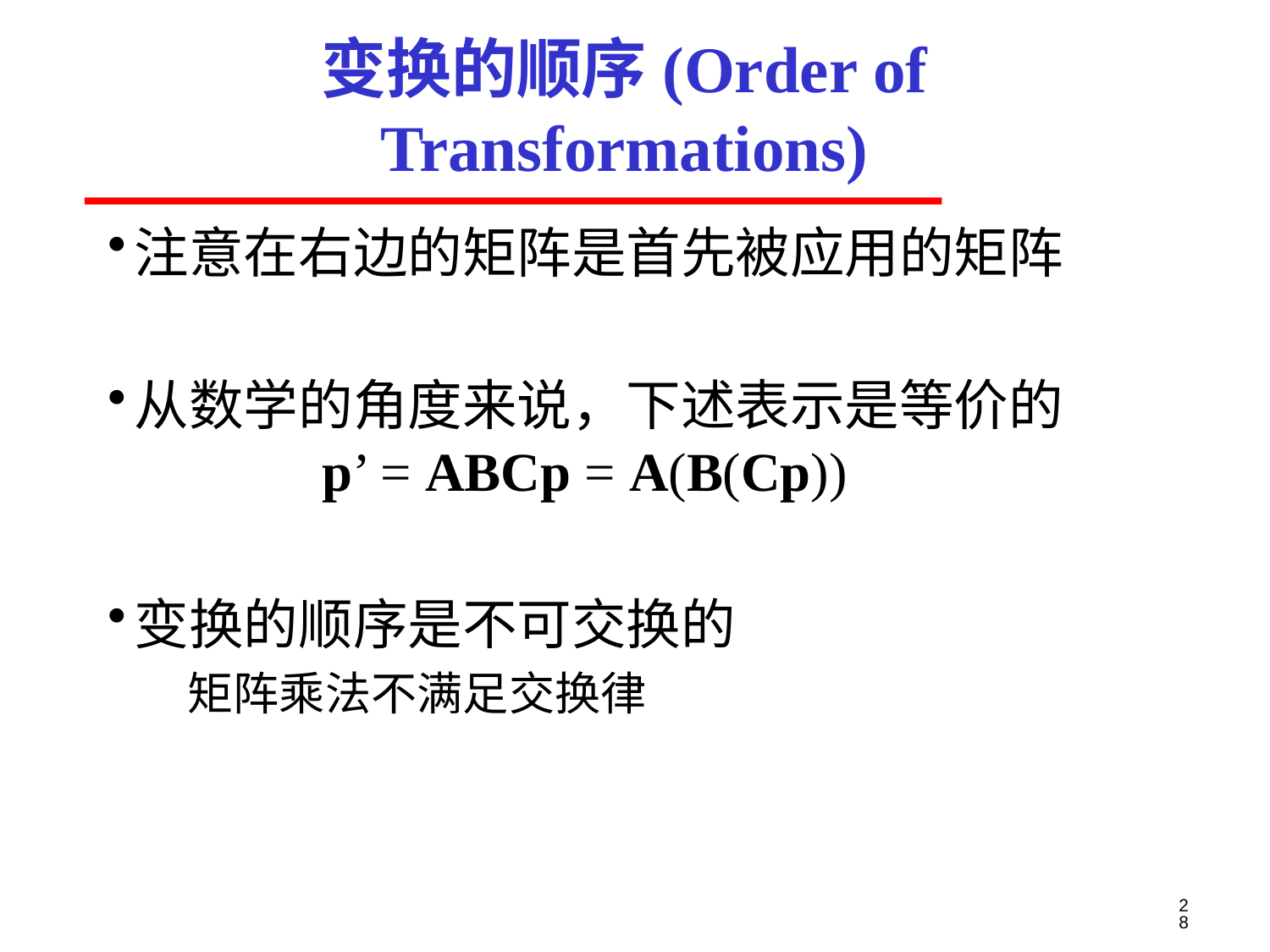

# 变换的顺序(Order of Transformations)
注意在右边的矩阵是首先被应用的矩阵

从数学的角度来说，下述表示是等价的
              p’ = ABCp = A(B(Cp))

变换的顺序是不可交换的
矩阵乘法不满足交换律
28